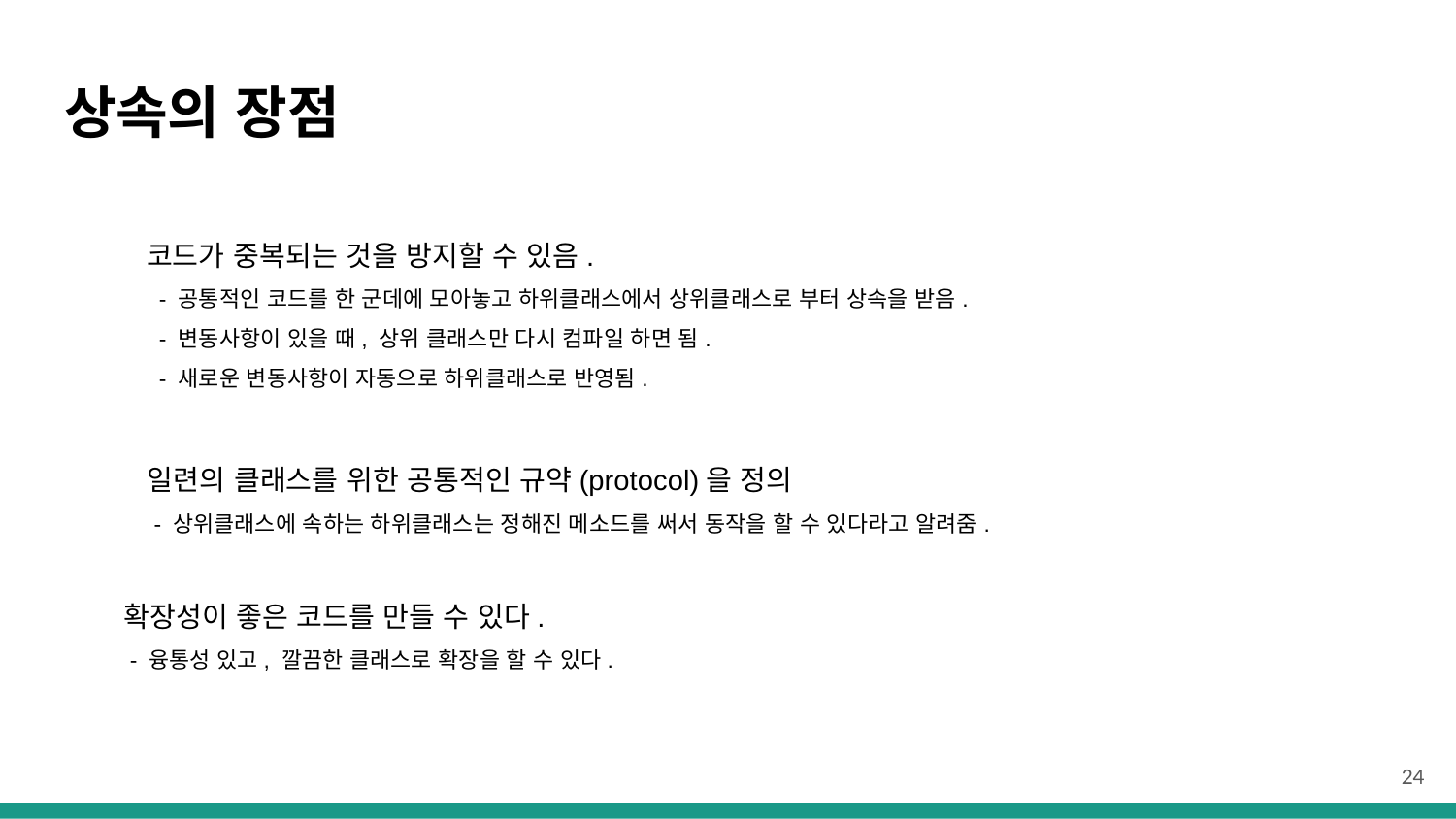

# 상속의 장점
코드가 중복되는 것을 방지할 수 있음.
  - 공통적인 코드를 한 군데에 모아놓고 하위클래스에서 상위클래스로 부터 상속을 받음.
  - 변동사항이 있을 때, 상위 클래스만 다시 컴파일 하면 됨.
  - 새로운 변동사항이 자동으로 하위클래스로 반영됨.
일련의 클래스를 위한 공통적인 규약(protocol)을 정의
 - 상위클래스에 속하는 하위클래스는 정해진 메소드를 써서 동작을 할 수 있다라고 알려줌.
확장성이 좋은 코드를 만들 수 있다.
 - 융통성 있고, 깔끔한 클래스로 확장을 할 수 있다.
24